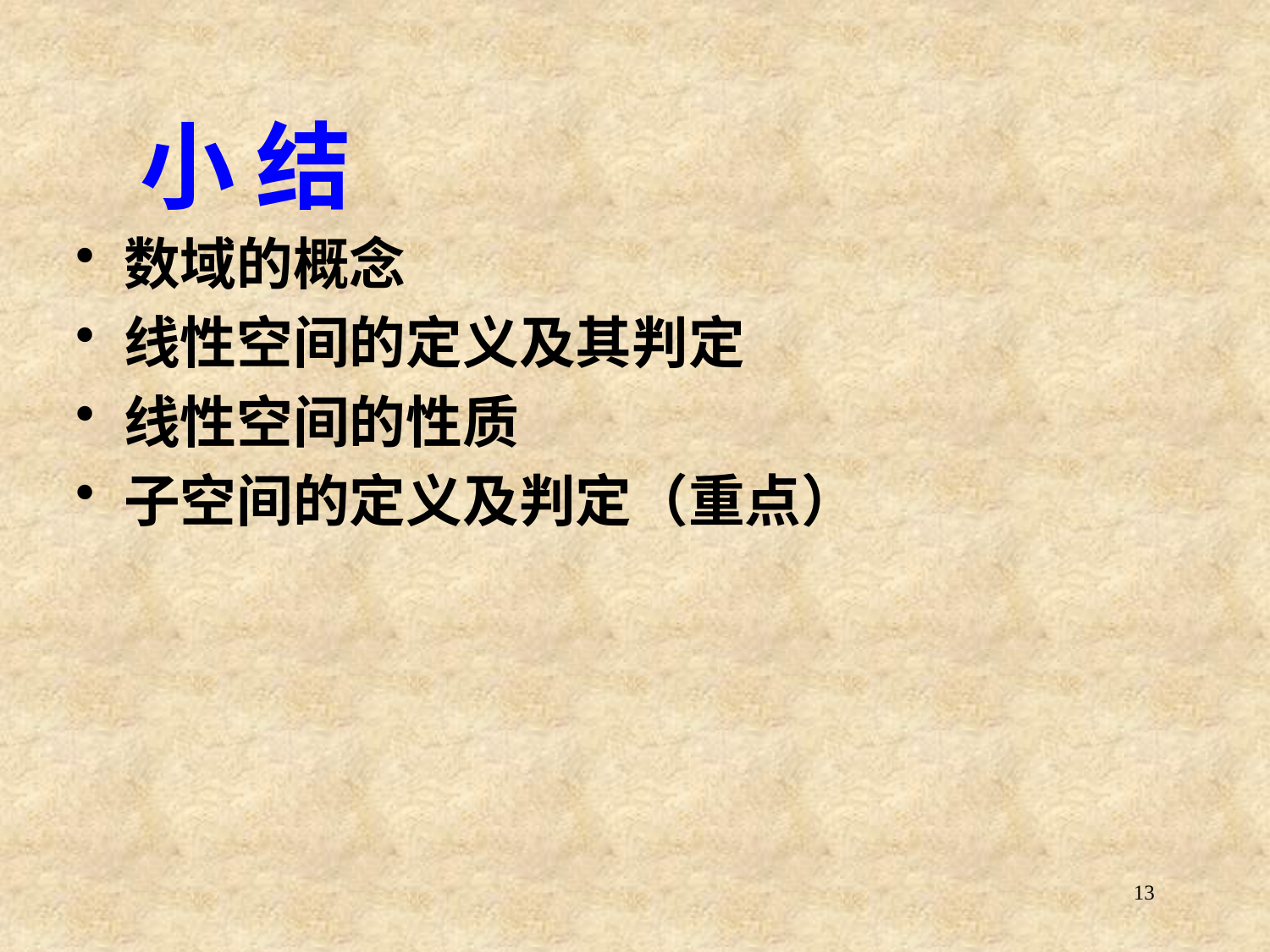

# 小 结
数域的概念
线性空间的定义及其判定
线性空间的性质
子空间的定义及判定（重点）